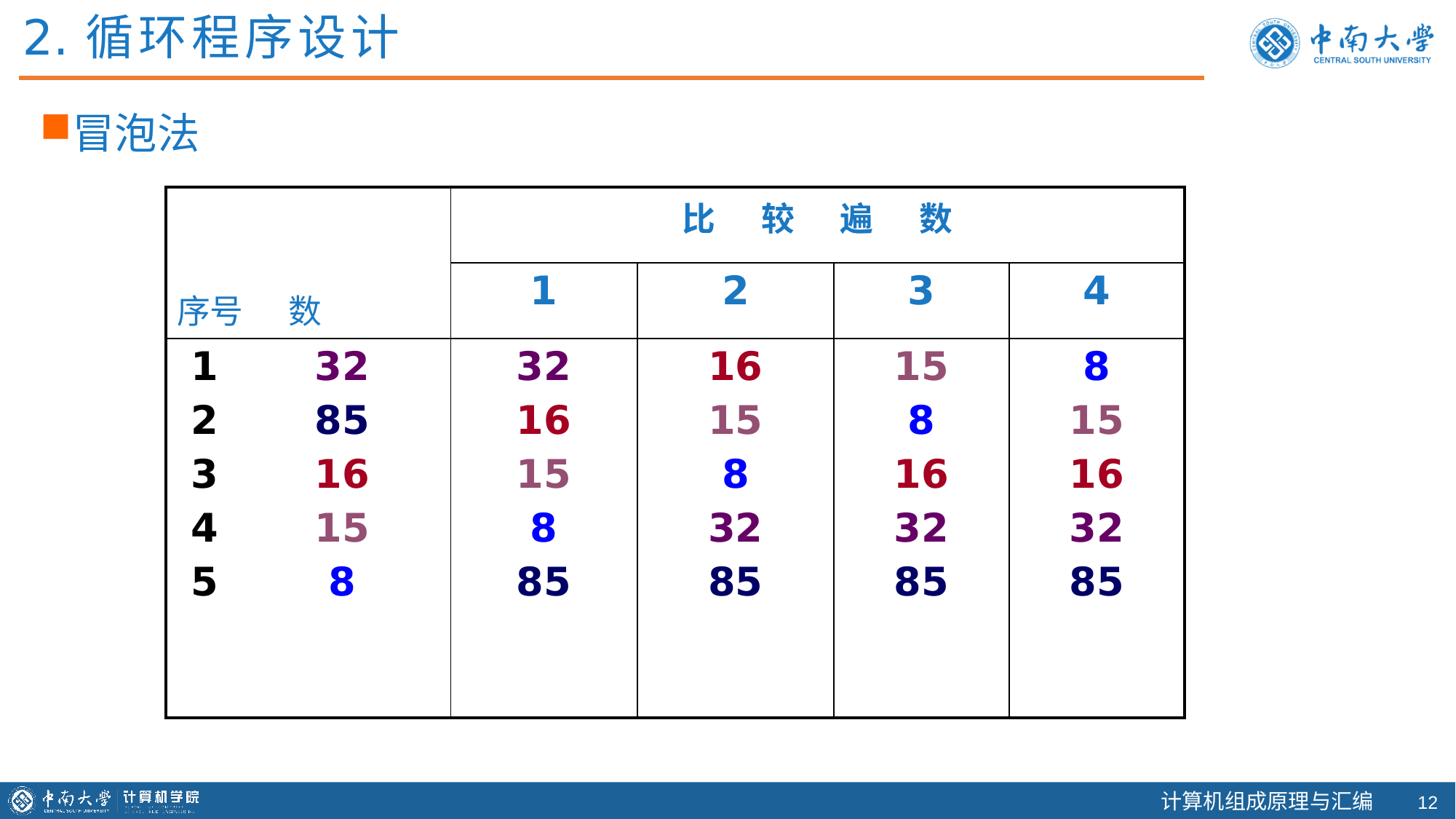

2.循环程序设计
冒泡法

| 序号 数 | 比 较 遍 数 |  |  |  |
| --- | --- | --- | --- | --- |
|  | 1 | 2 | 3 | 4 |
| 1 32 2 85 3 16 4 15 5 8 | 32 16 15 8 85 | 16 15 8 32 85 | 15 8 16 32 85 | 8 15 16 32 85 |
12